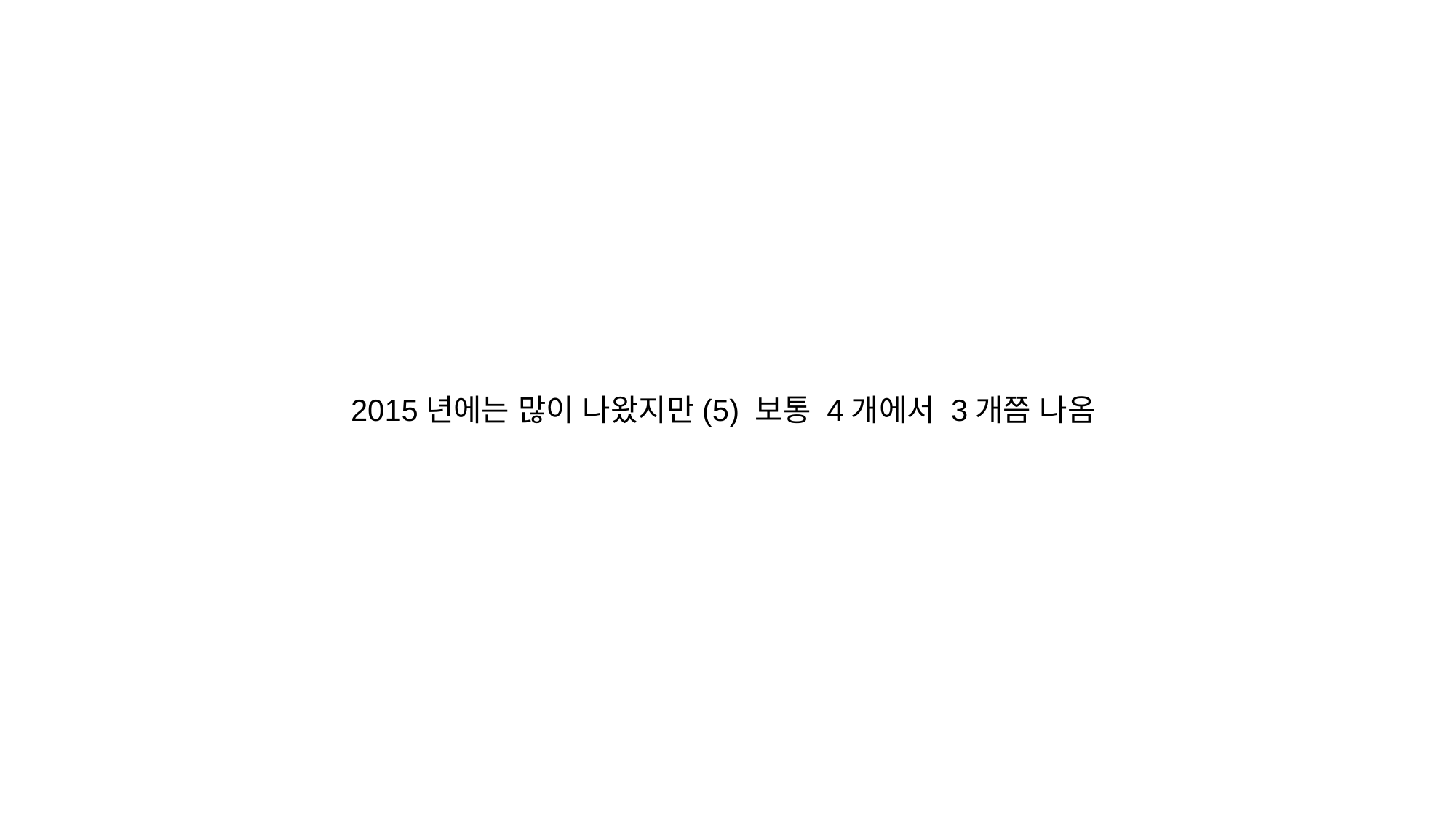

2015년에는 많이 나왔지만(5) 보통 4개에서 3개쯤 나옴